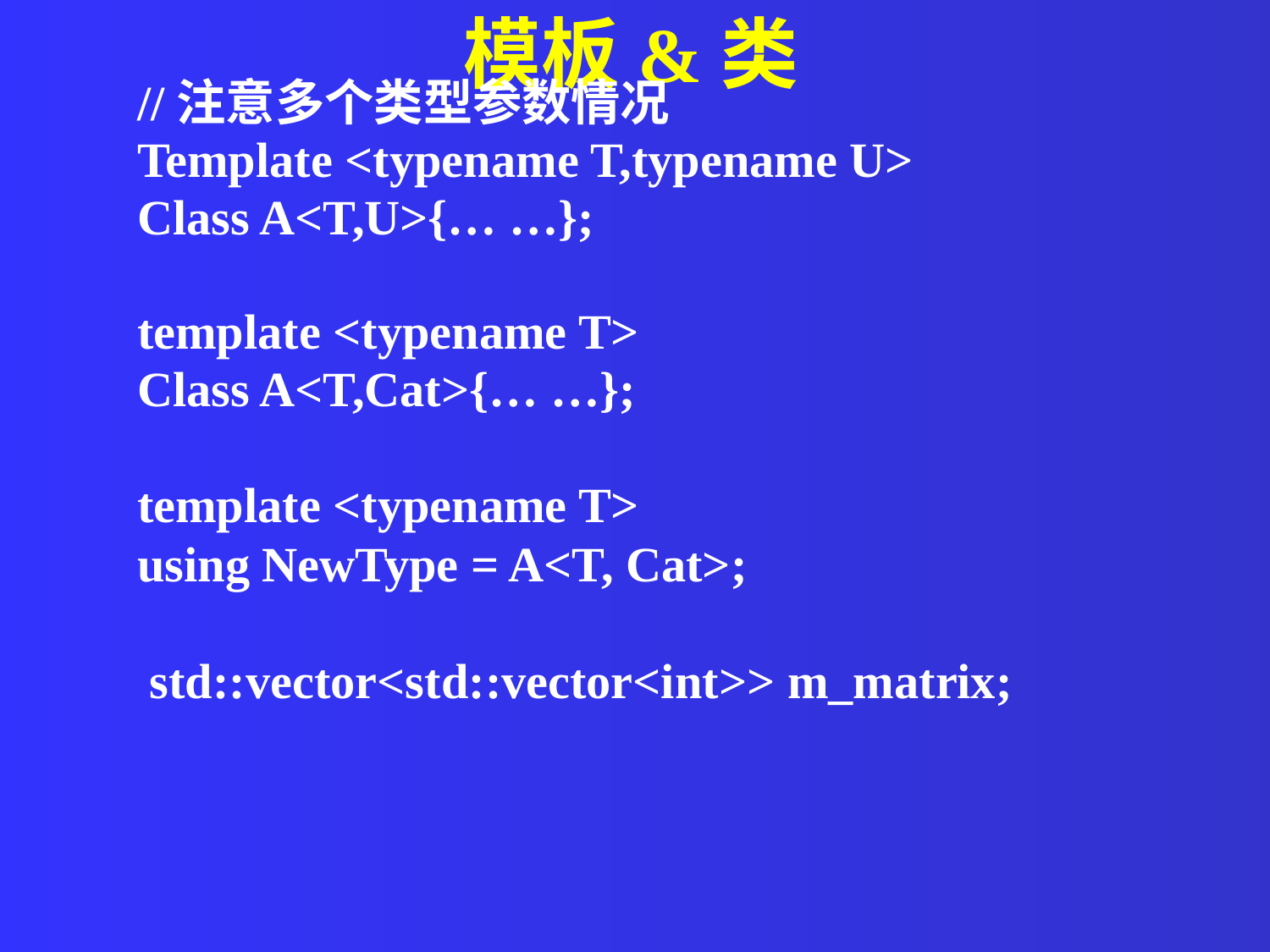

模板&类
//注意多个类型参数情况
Template <typename T,typename U>
Class A<T,U>{… …};

template <typename T>
Class A<T,Cat>{… …};

template <typename T>
using NewType = A<T, Cat>;

 std::vector<std::vector<int>> m_matrix;